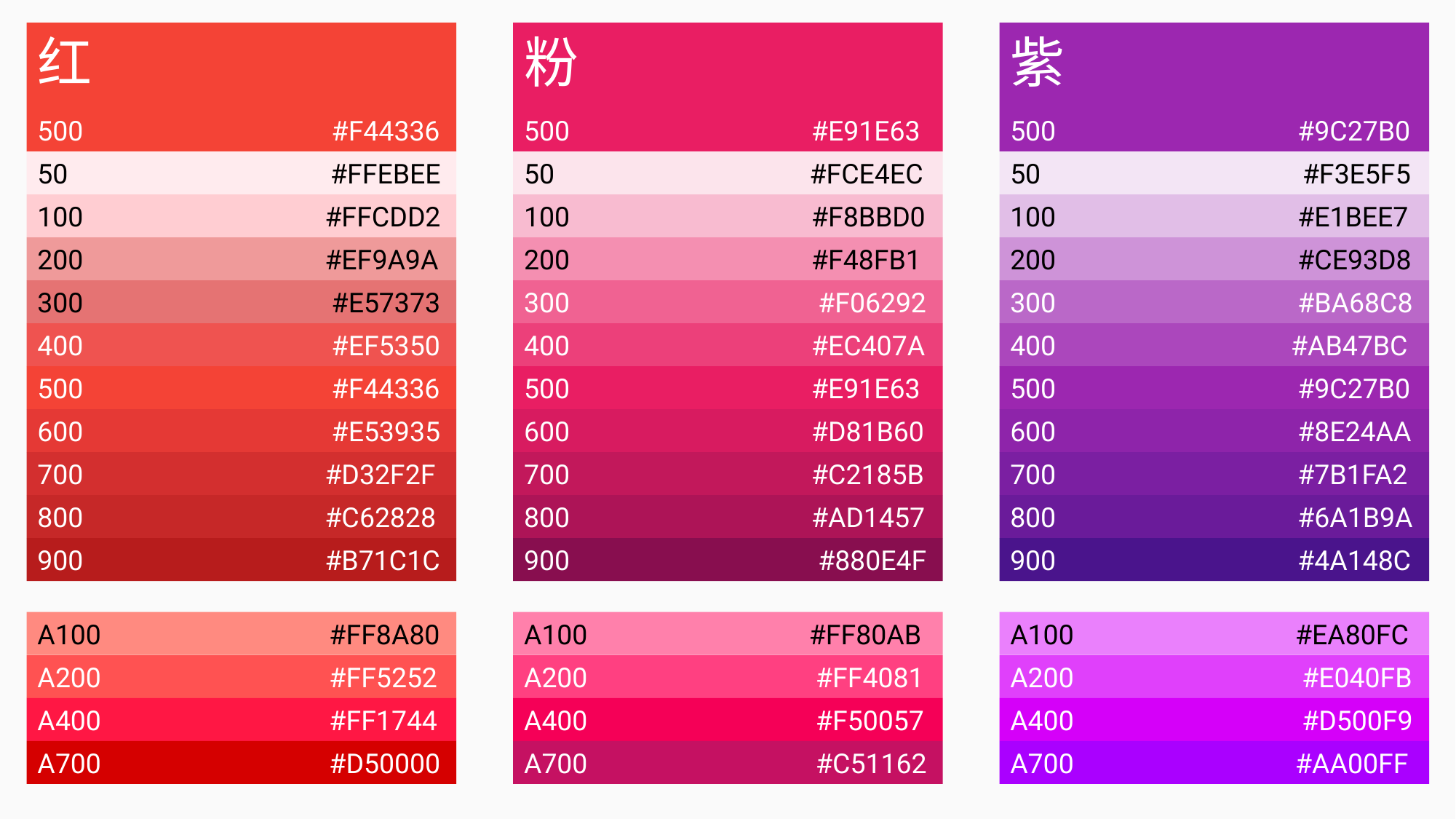

500                                     #F44336
红
500                                    #E91E63
粉
500                                    #9C27B0
紫
50                                       #FFEBEE
50                                      #FCE4EC
50                                       #F3E5F5
100                                    #FFCDD2
100                                    #F8BBD0
100                                    #E1BEE7
200                                    #EF9A9A
200                                    #F48FB1
200                                    #CE93D8
300                                     #E57373
300                                     #F06292
300                                    #BA68C8
400                                     #EF5350
400                                    #EC407A
400                                   #AB47BC
500                                     #F44336
500                                    #E91E63
500                                    #9C27B0
600                                     #E53935
600                                    #D81B60
600                                    #8E24AA
700                                    #D32F2F
700                                    #C2185B
700                                    #7B1FA2
800                                    #C62828
800                                    #AD1457
800                                    #6A1B9A
900                                    #B71C1C
900                                     #880E4F
900                                    #4A148C
A100                                  #FF8A80
A100                                 #FF80AB
A100                                 #EA80FC
A200                                  #FF5252
A200                                  #FF4081
A200                                  #E040FB
A400                                  #FF1744
A400                                  #F50057
A400                                  #D500F9
A700                                  #D50000
A700                                  #C51162
A700                                 #AA00FF